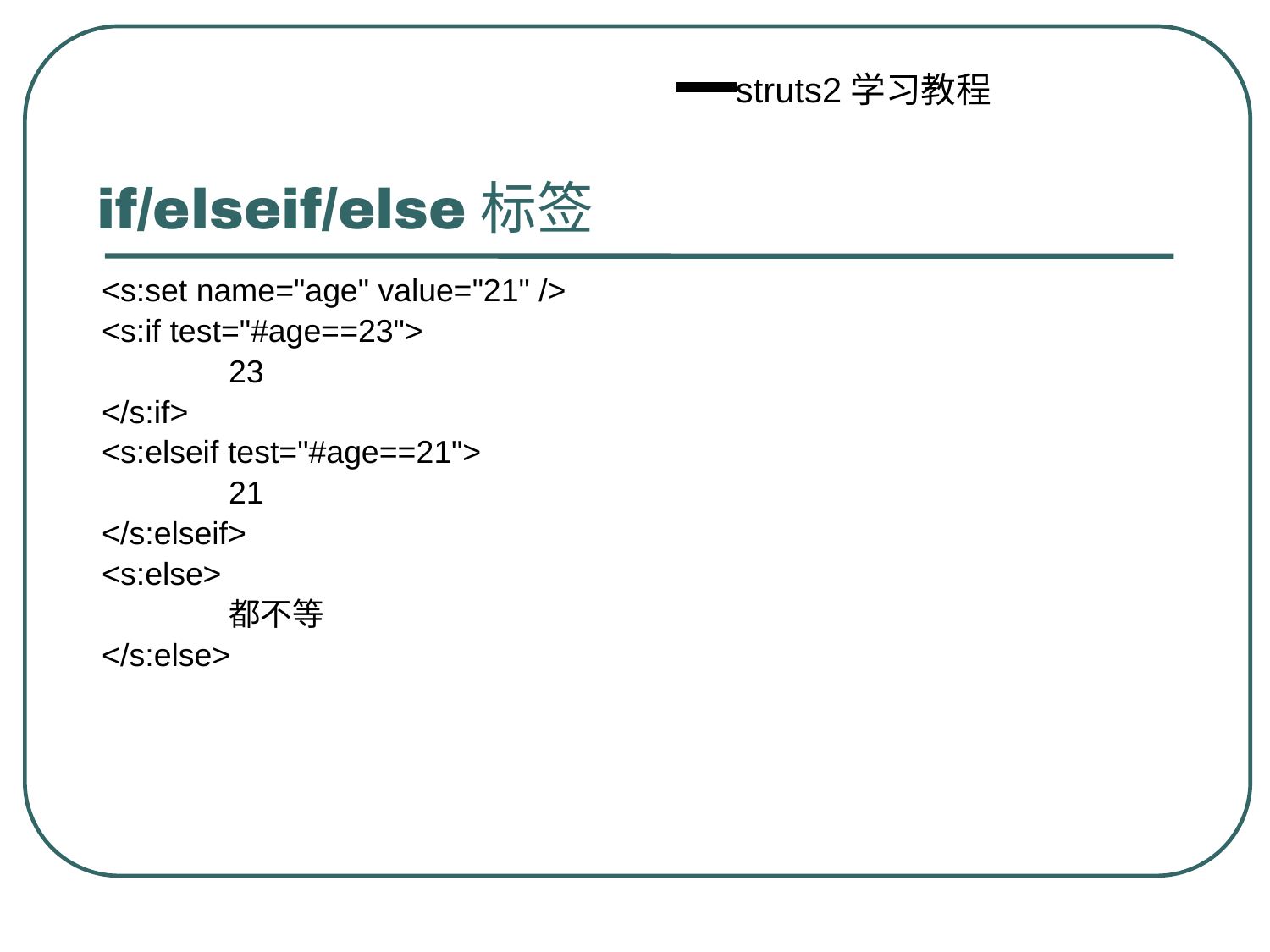

if/elseif/else标签

<s:set name="age" value="21" />
<s:if test="#age==23">
	23
</s:if>
<s:elseif test="#age==21">
	21
</s:elseif>
<s:else>
	都不等
</s:else>